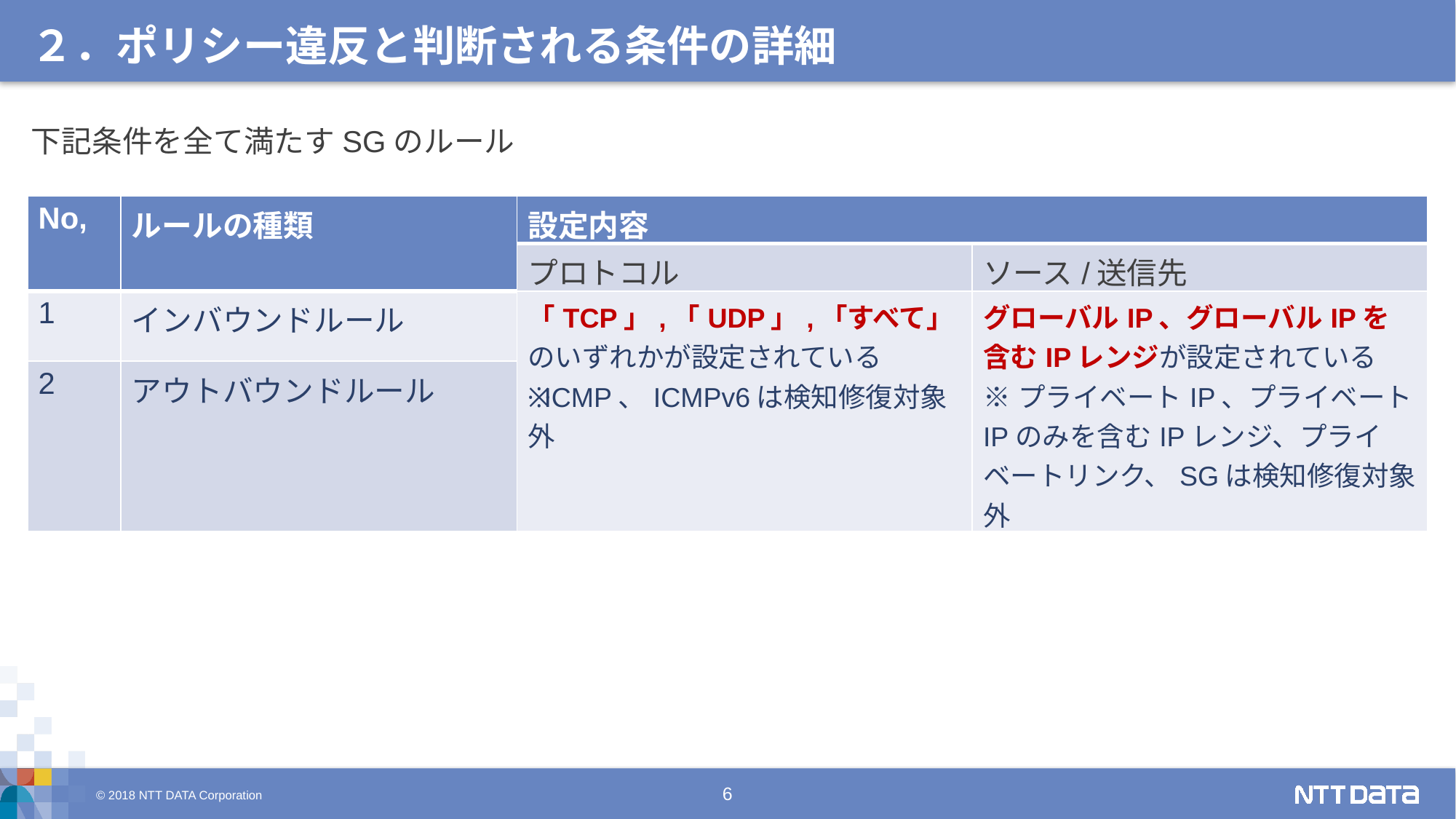

２．ポリシー違反と判断される条件の詳細
下記条件を全て満たすSGのルール
| No, | ルールの種類 | 設定内容 |  |
| --- | --- | --- | --- |
|  |  | プロトコル | ソース/送信先 |
| 1 | インバウンドルール | 「TCP」,「UDP」,「すべて」のいずれかが設定されている ※ICMP、ICMPv6は検知修復対象外 | グローバルIP、グローバルIPを含むIPレンジが設定されている ※プライベートIP、プライベートIPのみを含むIPレンジ、プライベートリンク、SGは検知修復対象外 |
| 2 | アウトバウンドルール |  |  |